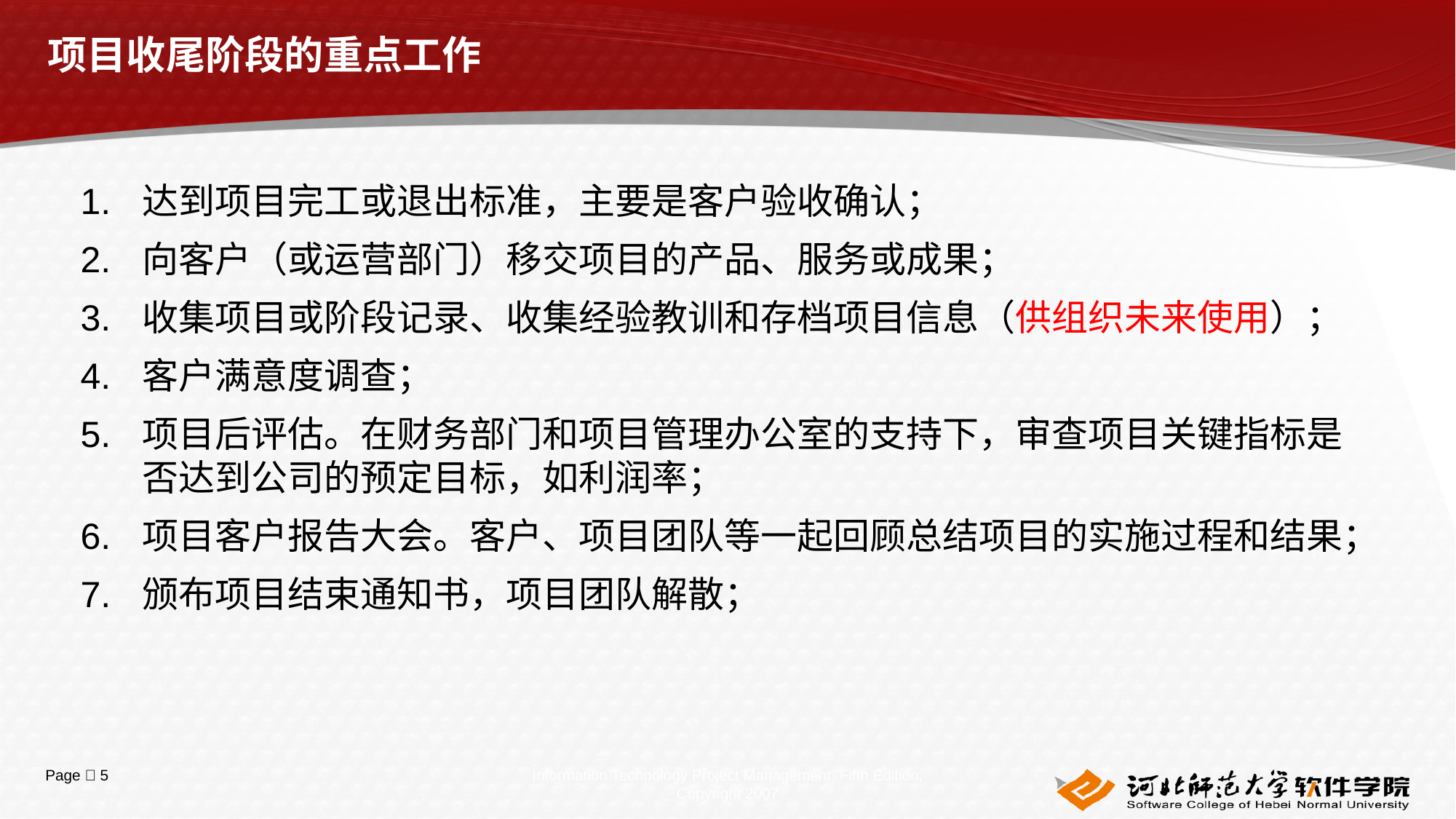

# 项目收尾阶段的重点工作
达到项目完工或退出标准，主要是客户验收确认；
向客户（或运营部门）移交项目的产品、服务或成果；
收集项目或阶段记录、收集经验教训和存档项目信息（供组织未来使用）；
客户满意度调查；
项目后评估。在财务部门和项目管理办公室的支持下，审查项目关键指标是
否达到公司的预定目标，如利润率；
项目客户报告大会。客户、项目团队等一起回顾总结项目的实施过程和结果；
颁布项目结束通知书，项目团队解散；
Information Technology Project Management, Fifth Edition, Copyright 2007